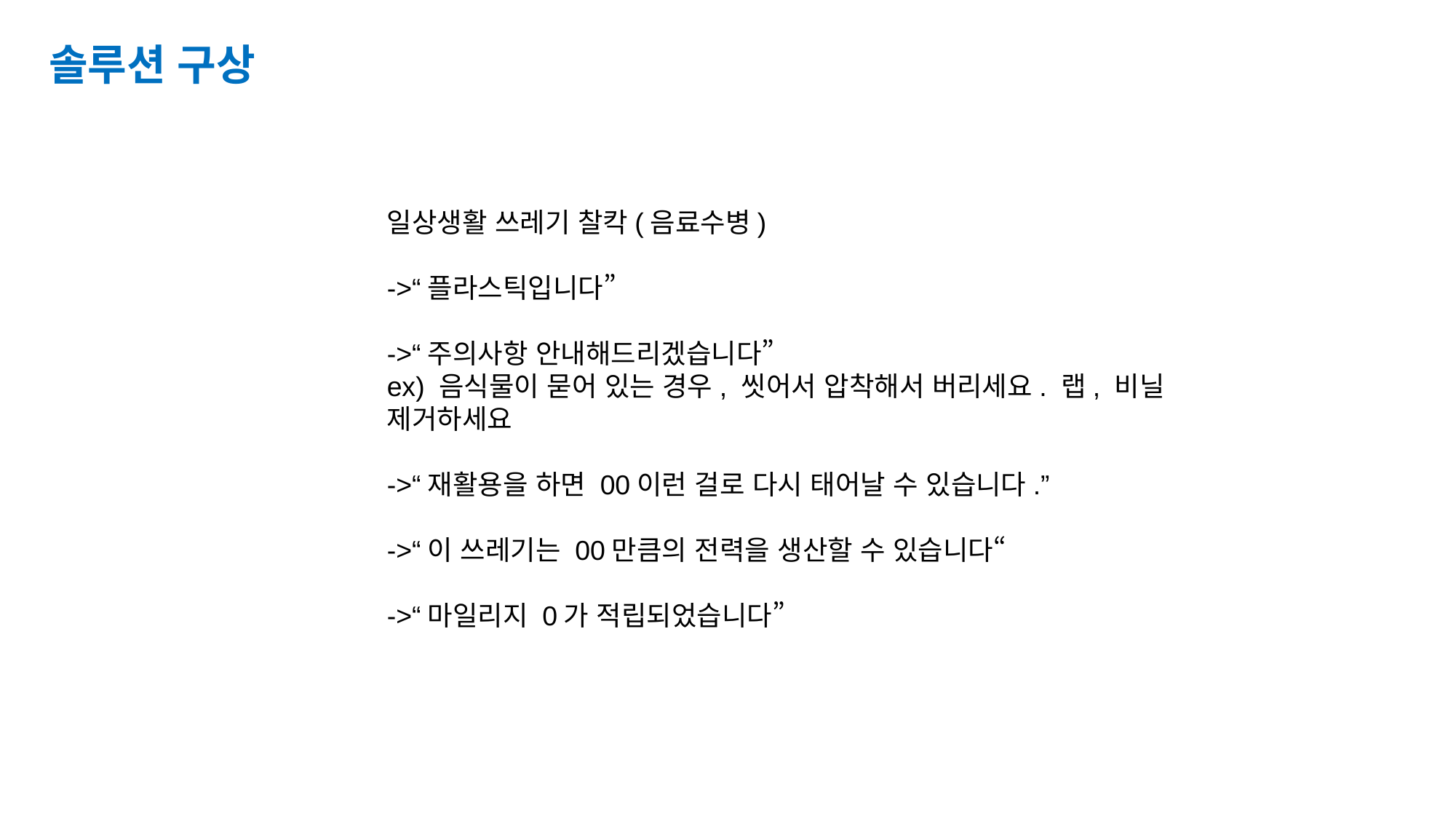

솔루션 구상
일상생활 쓰레기 찰칵(음료수병)

->“플라스틱입니다”

->“주의사항 안내해드리겠습니다”
ex) 음식물이 묻어 있는 경우, 씻어서 압착해서 버리세요. 랩, 비닐 제거하세요

->“재활용을 하면 00이런 걸로 다시 태어날 수 있습니다.”

->“이 쓰레기는 00만큼의 전력을 생산할 수 있습니다“

->“마일리지 0가 적립되었습니다”